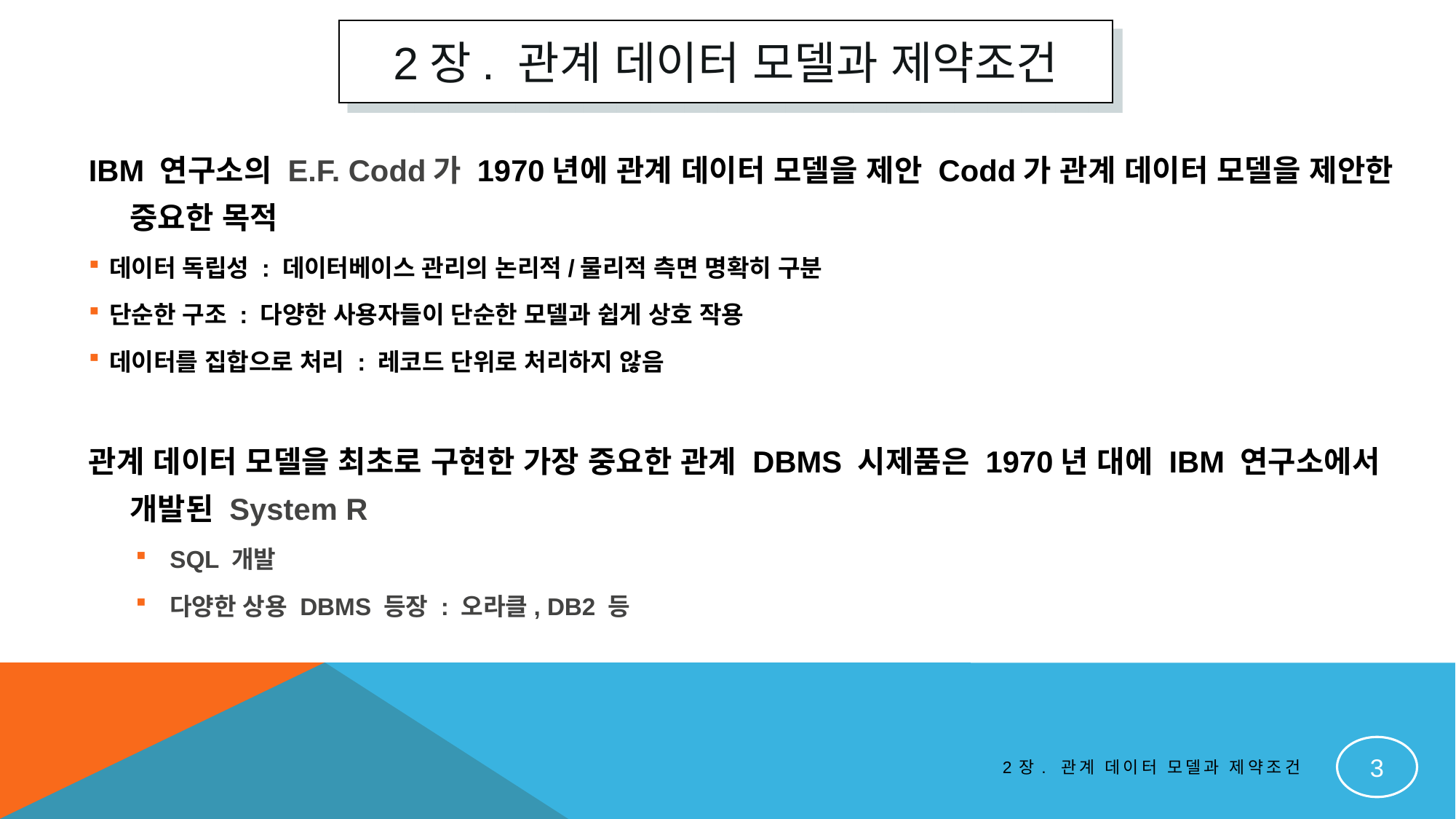

2장. 관계 데이터 모델과 제약조건
IBM 연구소의 E.F. Codd가 1970년에 관계 데이터 모델을 제안 Codd가 관계 데이터 모델을 제안한 중요한 목적
데이터 독립성 : 데이터베이스 관리의 논리적/물리적 측면 명확히 구분
단순한 구조 : 다양한 사용자들이 단순한 모델과 쉽게 상호 작용
데이터를 집합으로 처리 : 레코드 단위로 처리하지 않음

관계 데이터 모델을 최초로 구현한 가장 중요한 관계 DBMS 시제품은 1970년 대에 IBM 연구소에서 개발된 System R
SQL 개발
다양한 상용 DBMS 등장 : 오라클, DB2 등
3
2장. 관계 데이터 모델과 제약조건